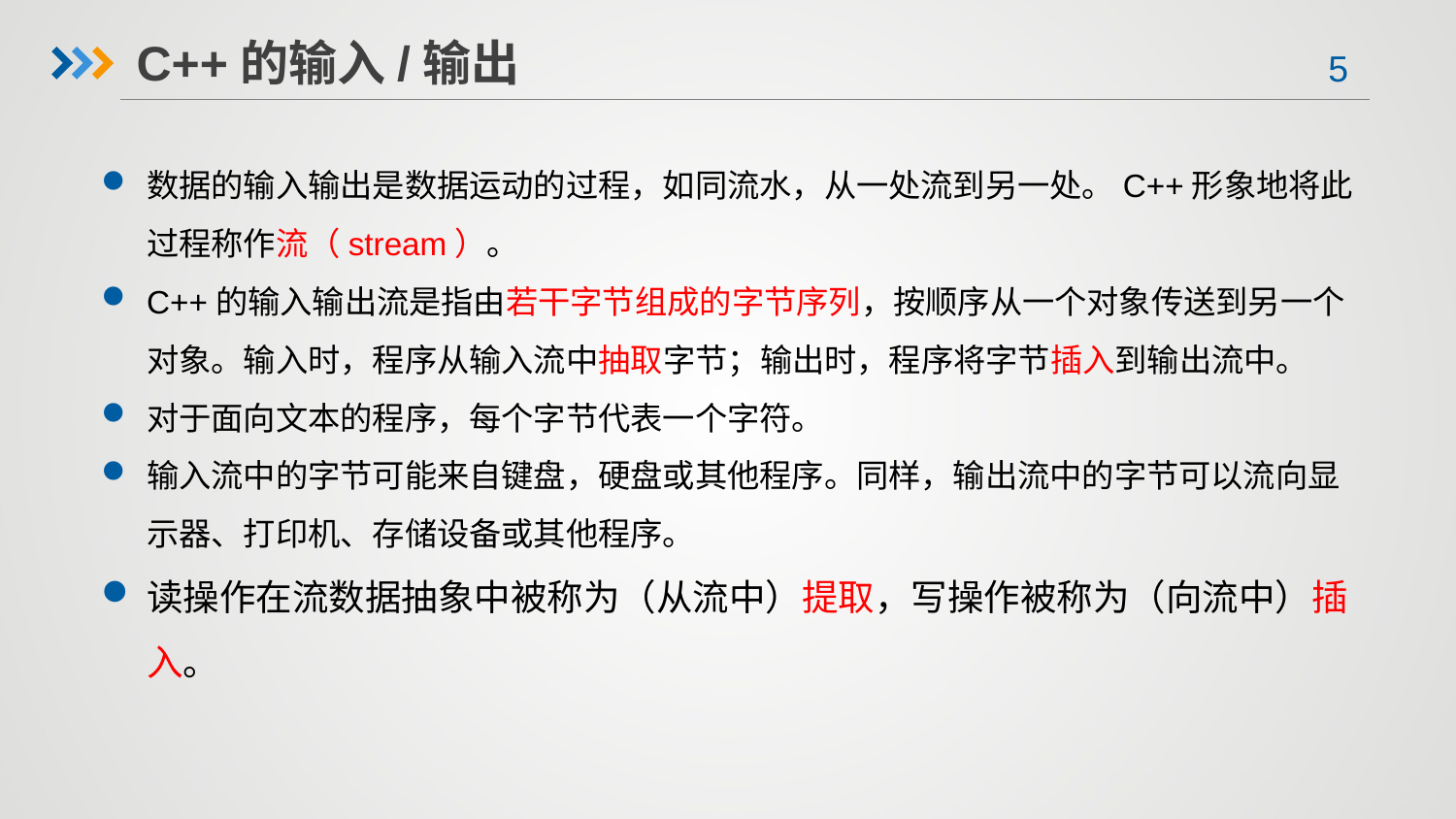

C++的输入/输出
数据的输入输出是数据运动的过程，如同流水，从一处流到另一处。C++形象地将此过程称作流（stream）。
C++的输入输出流是指由若干字节组成的字节序列，按顺序从一个对象传送到另一个对象。输入时，程序从输入流中抽取字节；输出时，程序将字节插入到输出流中。
对于面向文本的程序，每个字节代表一个字符。
输入流中的字节可能来自键盘，硬盘或其他程序。同样，输出流中的字节可以流向显示器、打印机、存储设备或其他程序。
读操作在流数据抽象中被称为（从流中）提取，写操作被称为（向流中）插入。